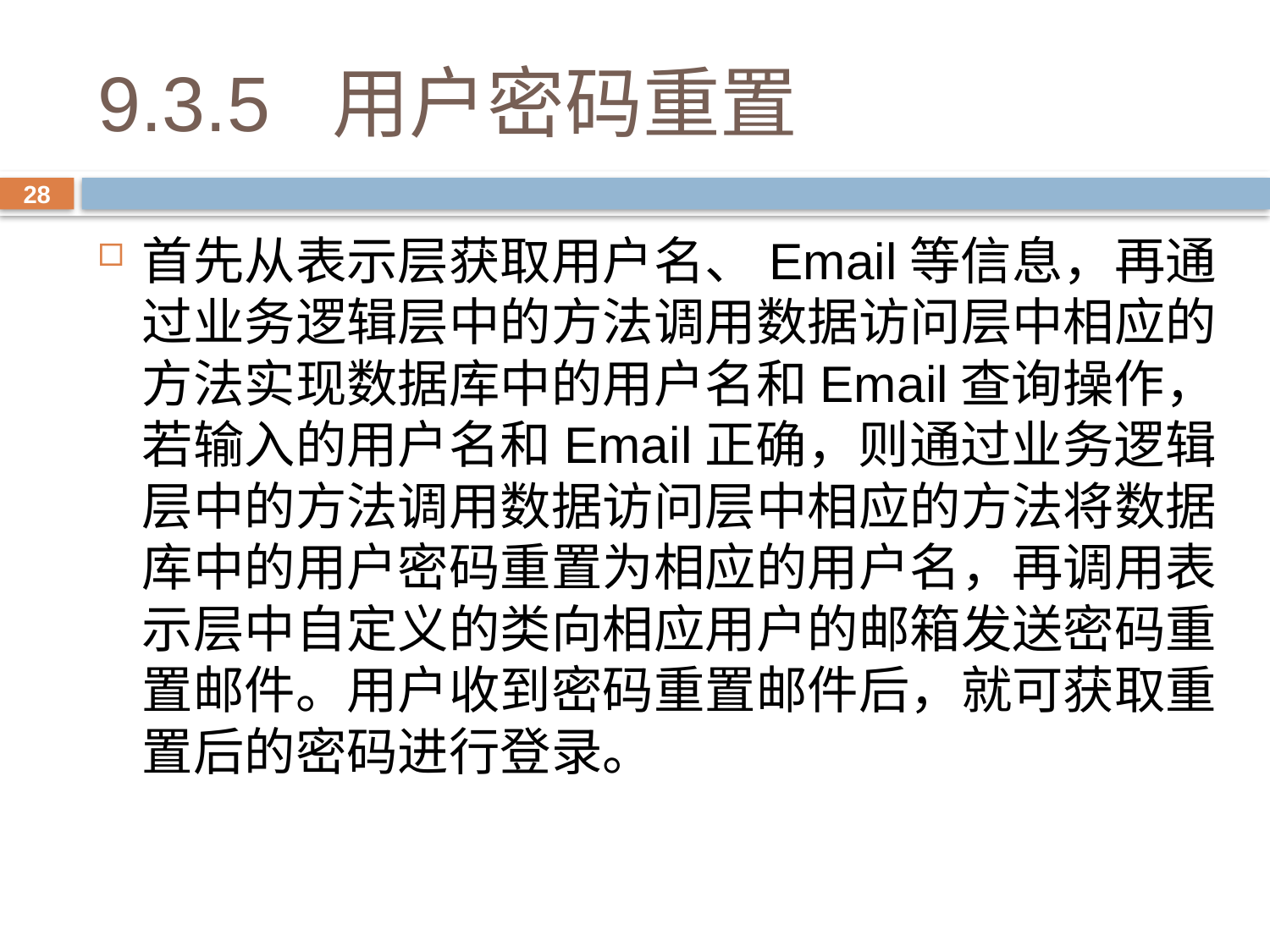

# 9.3.5  用户密码重置
28
首先从表示层获取用户名、Email等信息，再通过业务逻辑层中的方法调用数据访问层中相应的方法实现数据库中的用户名和Email查询操作，若输入的用户名和Email正确，则通过业务逻辑层中的方法调用数据访问层中相应的方法将数据库中的用户密码重置为相应的用户名，再调用表示层中自定义的类向相应用户的邮箱发送密码重置邮件。用户收到密码重置邮件后，就可获取重置后的密码进行登录。